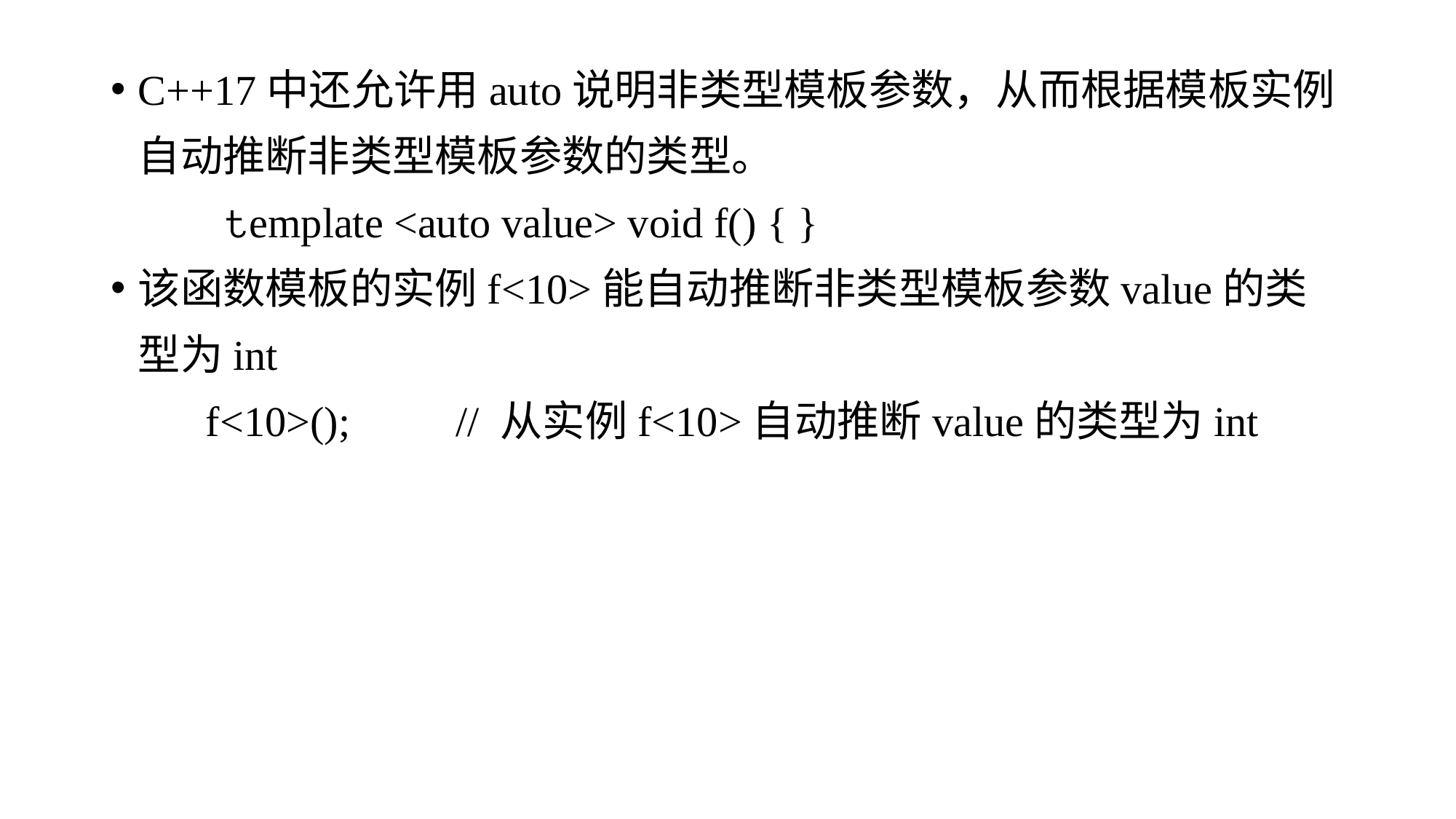

C++17中还允许用auto说明非类型模板参数，从而根据模板实例自动推断非类型模板参数的类型。
     template <auto value> void f() { }
该函数模板的实例f<10>能自动推断非类型模板参数value的类型为int
         f<10>();          // 从实例f<10>自动推断value的类型为int